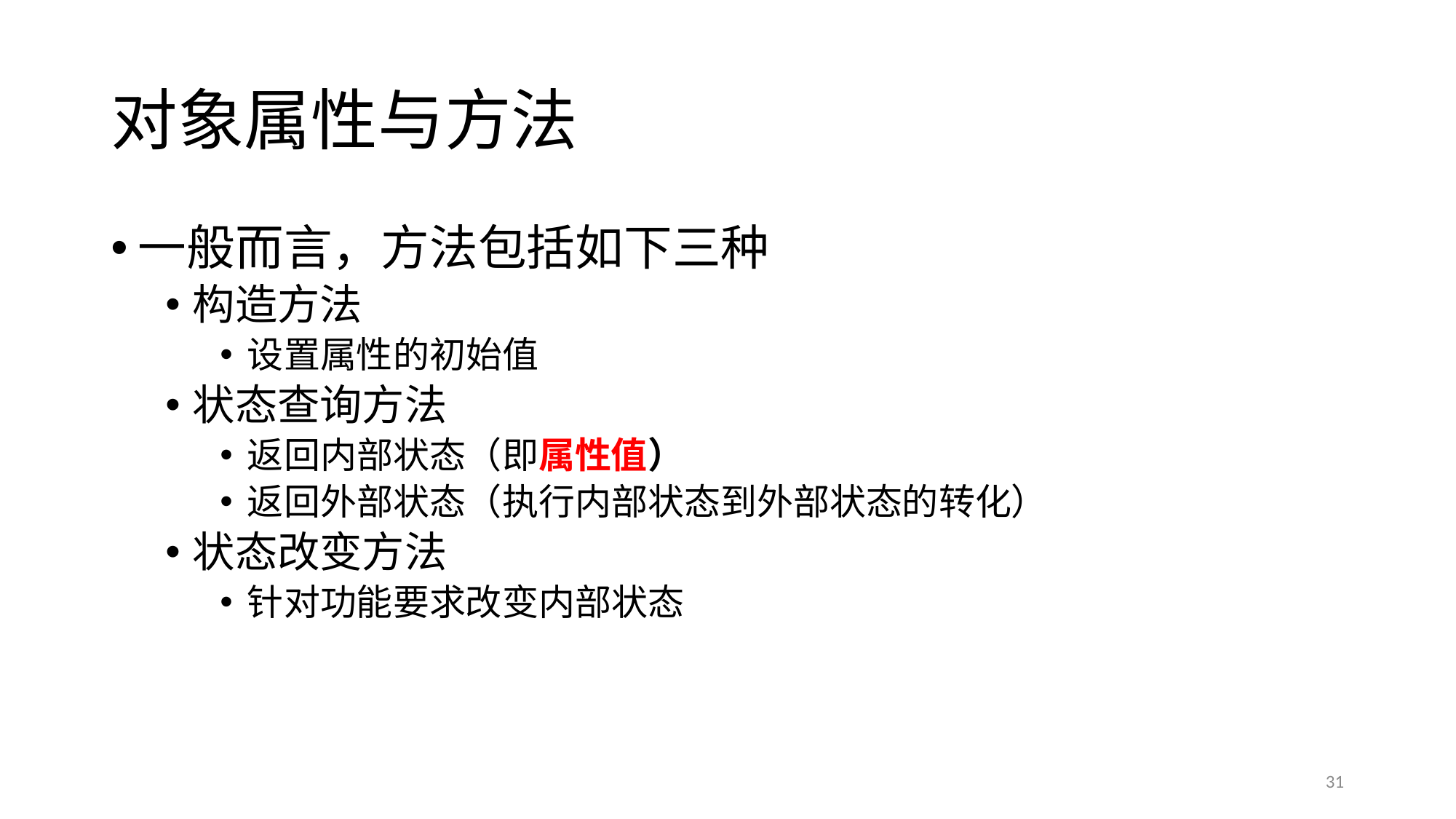

# 对象属性与方法
一般而言，方法包括如下三种
构造方法
设置属性的初始值
状态查询方法
返回内部状态（即属性值）
返回外部状态（执行内部状态到外部状态的转化）
状态改变方法
针对功能要求改变内部状态
31